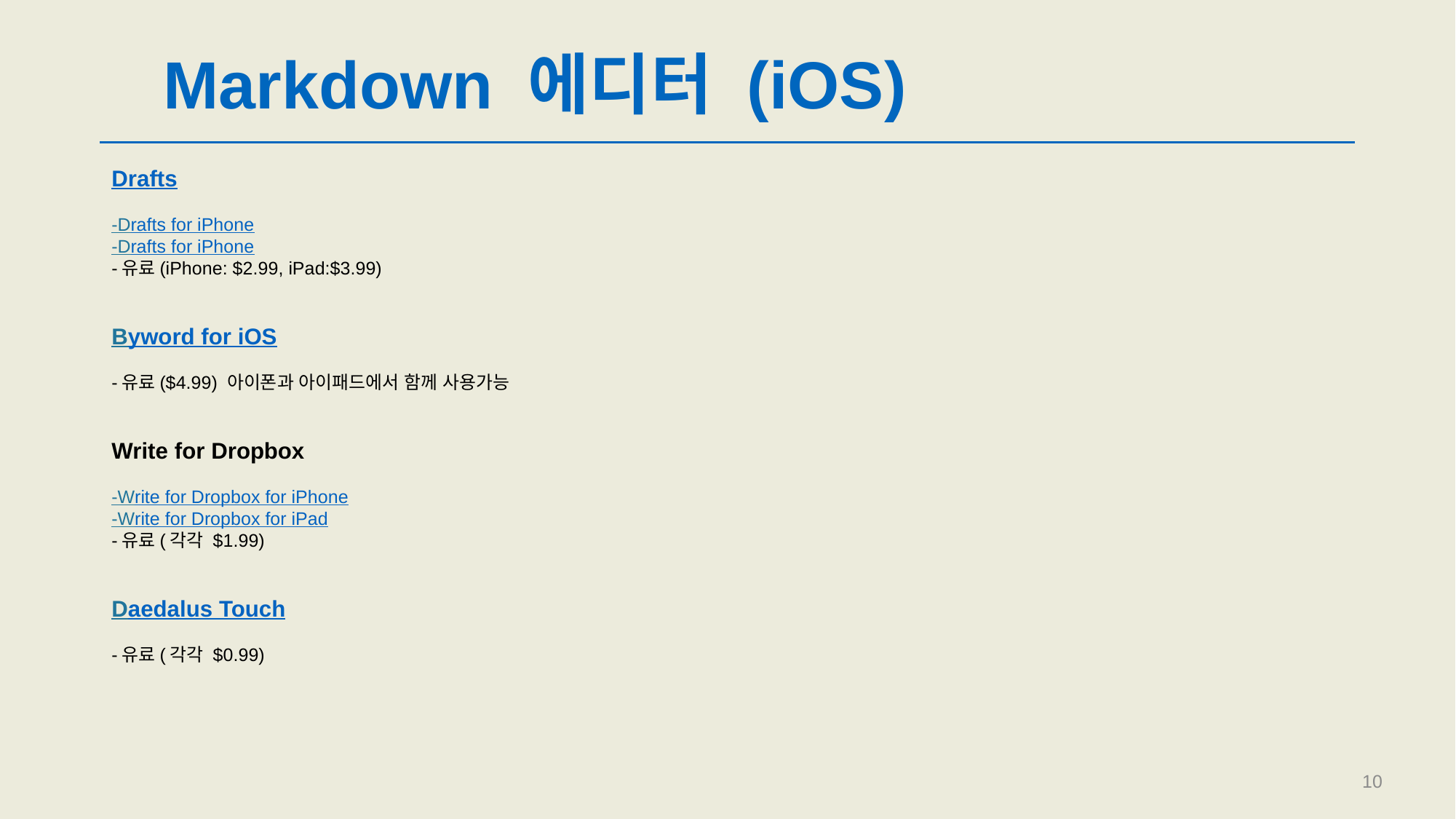

# Markdown 에디터 (iOS)
Drafts

-Drafts for iPhone
-Drafts for iPhone
-유료(iPhone: $2.99, iPad:$3.99)

Byword for iOS

-유료($4.99) 아이폰과 아이패드에서 함께 사용가능

Write for Dropbox

-Write for Dropbox for iPhone
-Write for Dropbox for iPad
-유료(각각 $1.99)

Daedalus Touch

-유료(각각 $0.99)

10